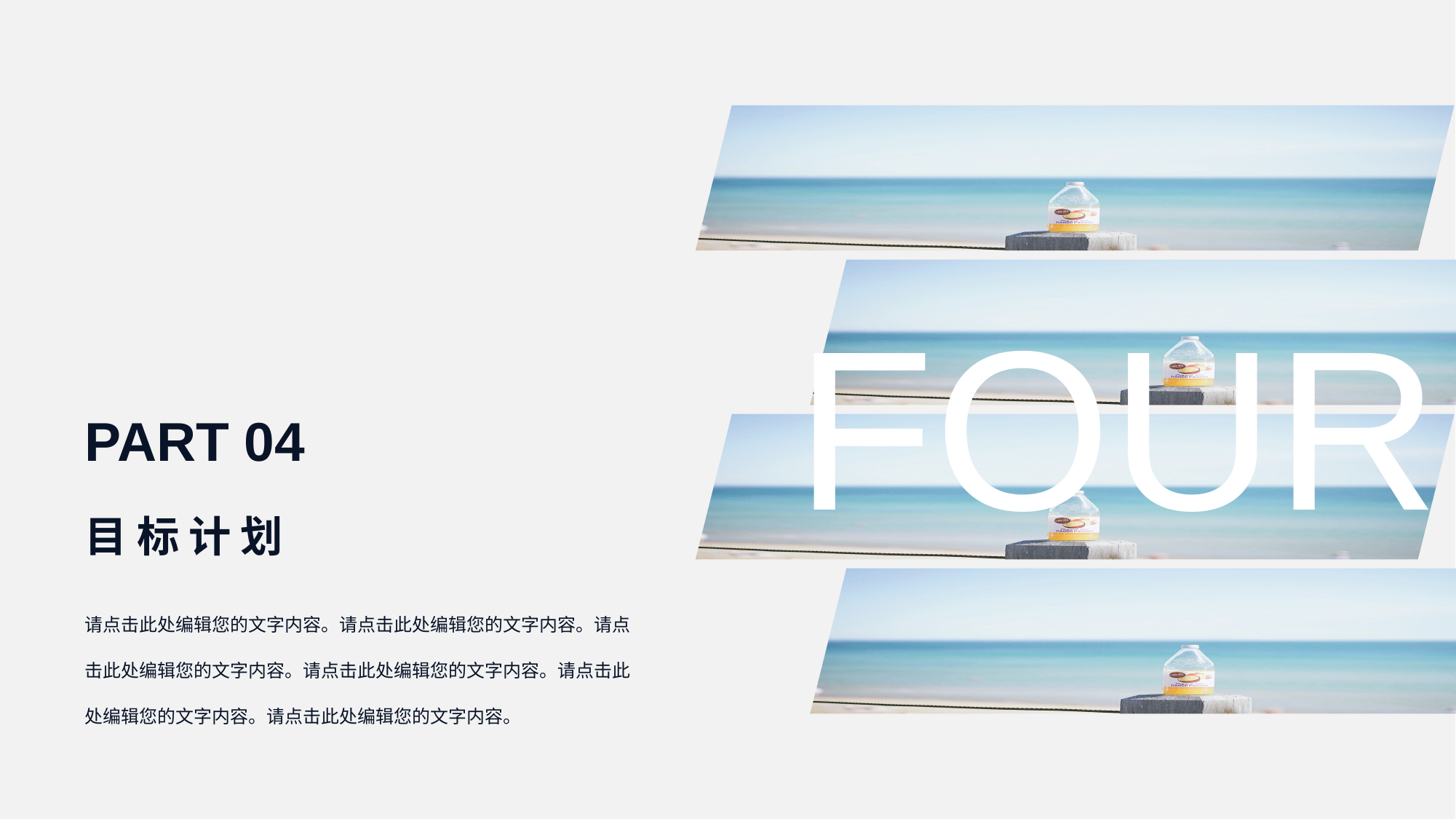

FOUR
PART 04
目 标 计 划
请点击此处编辑您的文字内容。请点击此处编辑您的文字内容。请点击此处编辑您的文字内容。请点击此处编辑您的文字内容。请点击此处编辑您的文字内容。请点击此处编辑您的文字内容。